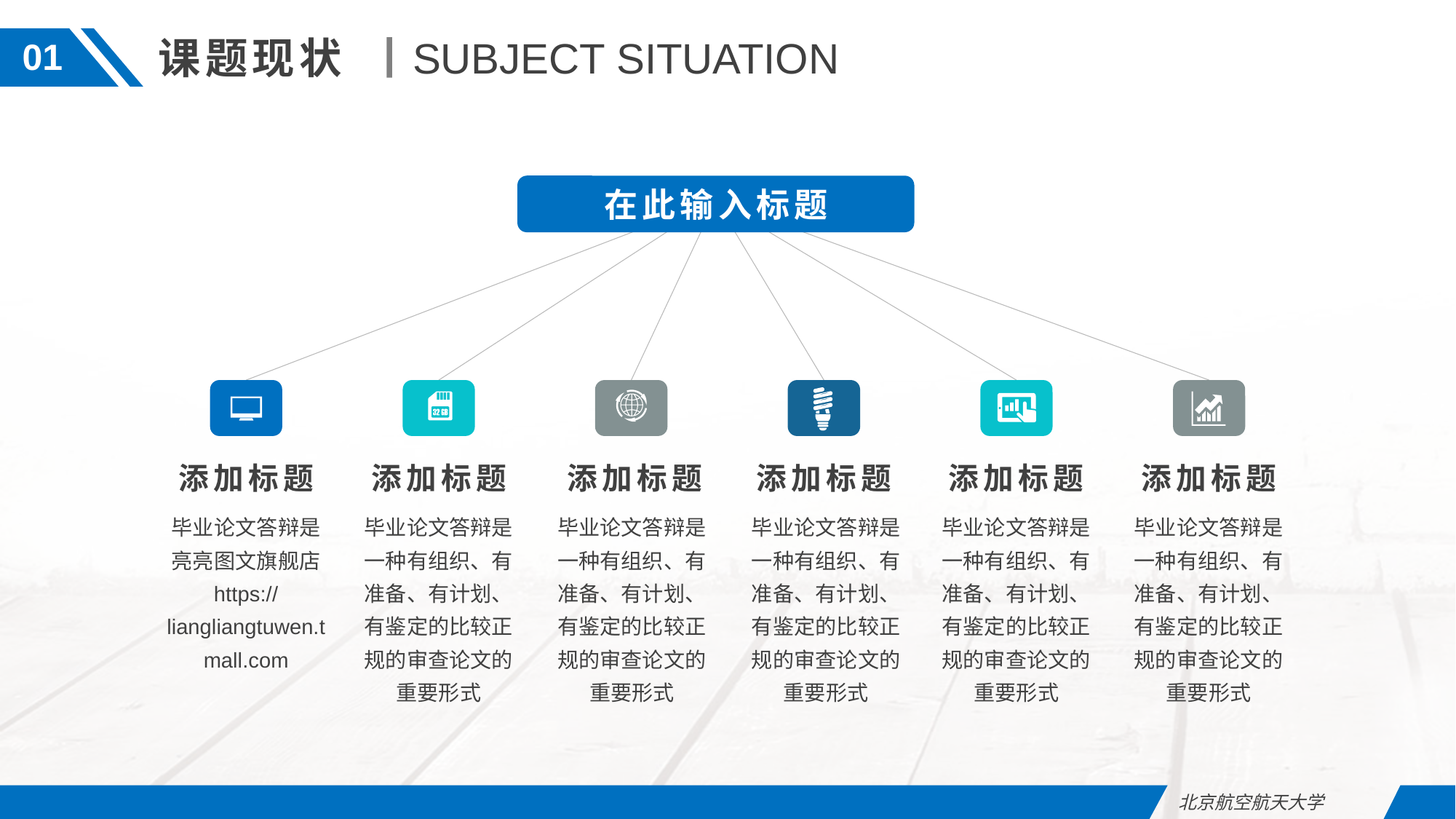

课题现状
SUBJECT SITUATION

01

在此输入标题

添加标题
毕业论文答辩是亮亮图文旗舰店
https://liangliangtuwen.tmall.com

添加标题
毕业论文答辩是一种有组织、有准备、有计划、有鉴定的比较正规的审查论文的重要形式
添加标题
毕业论文答辩是一种有组织、有准备、有计划、有鉴定的比较正规的审查论文的重要形式
添加标题
毕业论文答辩是一种有组织、有准备、有计划、有鉴定的比较正规的审查论文的重要形式
添加标题
毕业论文答辩是一种有组织、有准备、有计划、有鉴定的比较正规的审查论文的重要形式
添加标题
毕业论文答辩是一种有组织、有准备、有计划、有鉴定的比较正规的审查论文的重要形式

北京航空航天大学